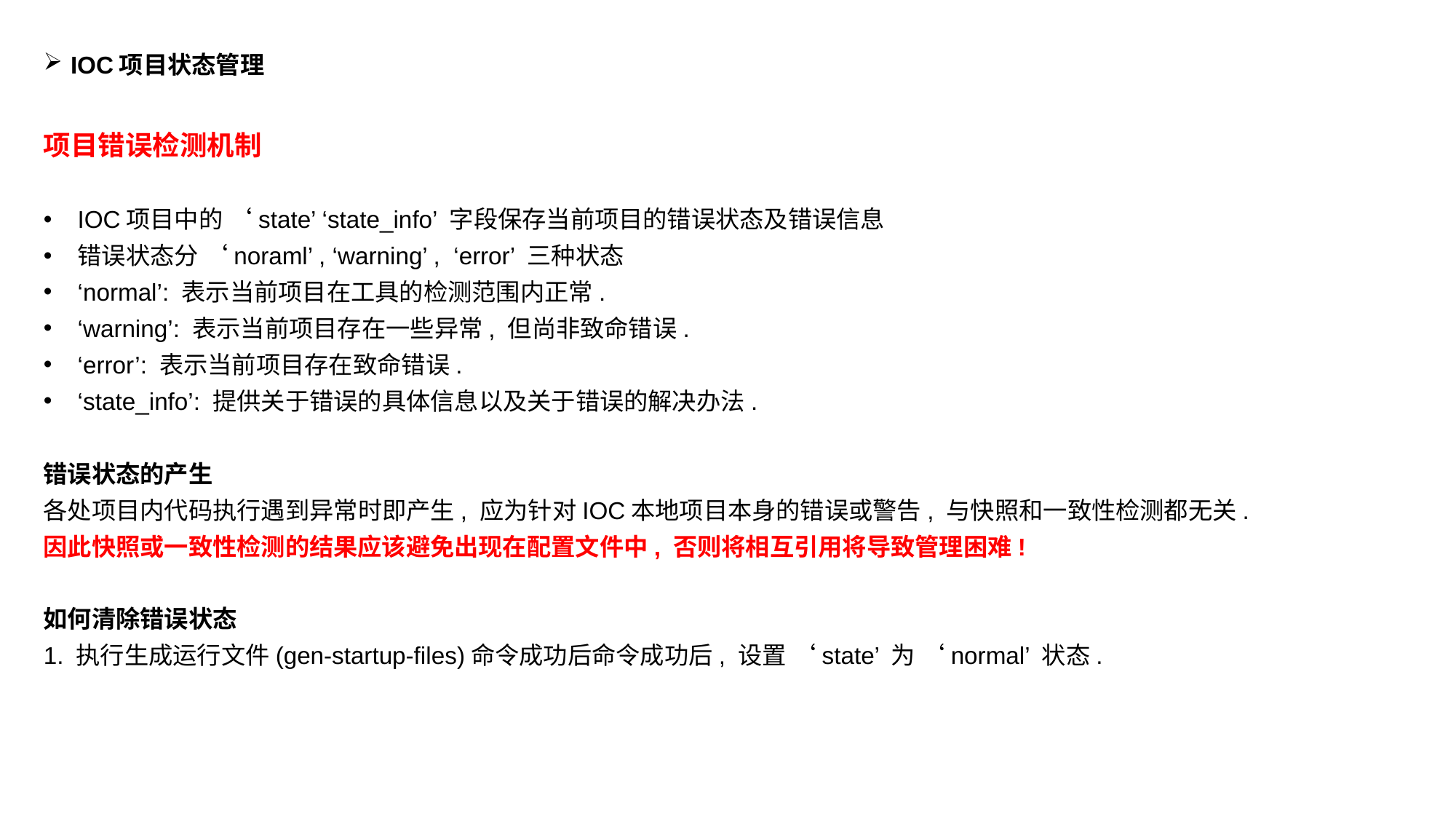

IOC项目状态管理

项目错误检测机制

IOC项目中的 ‘state’ ‘state_info’ 字段保存当前项目的错误状态及错误信息
错误状态分 ‘noraml’ , ‘warning’ ,  ‘error’ 三种状态
‘normal’: 表示当前项目在工具的检测范围内正常.
‘warning’: 表示当前项目存在一些异常, 但尚非致命错误.
‘error’: 表示当前项目存在致命错误.
‘state_info’: 提供关于错误的具体信息以及关于错误的解决办法.

错误状态的产生
各处项目内代码执行遇到异常时即产生, 应为针对IOC本地项目本身的错误或警告, 与快照和一致性检测都无关.
因此快照或一致性检测的结果应该避免出现在配置文件中, 否则将相互引用将导致管理困难!

如何清除错误状态
1. 执行生成运行文件(gen-startup-files)命令成功后命令成功后, 设置 ‘state’ 为 ‘normal’ 状态.